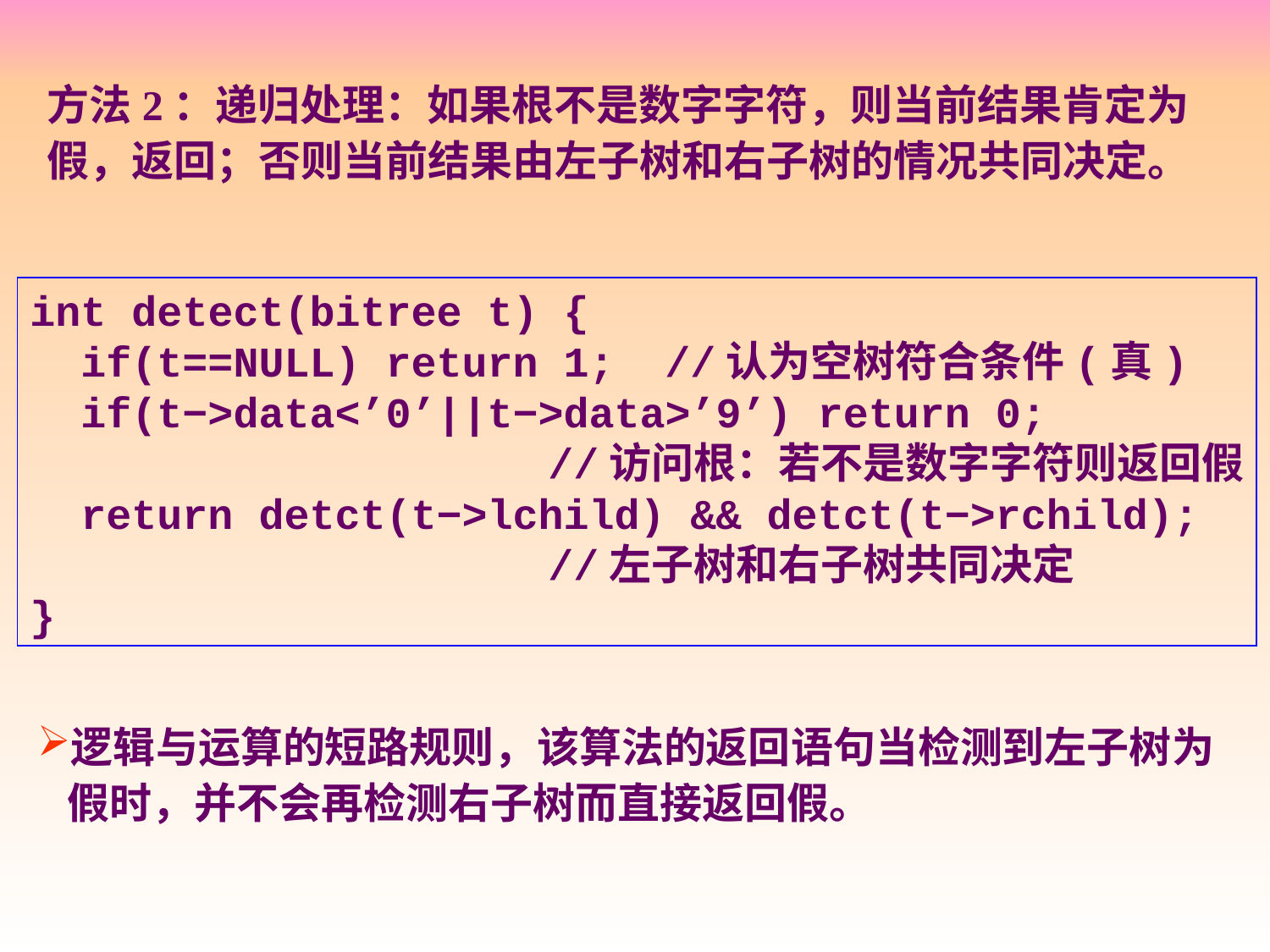

方法2：递归处理：如果根不是数字字符，则当前结果肯定为假，返回；否则当前结果由左子树和右子树的情况共同决定。
int detect(bitree t) {
  if(t==NULL) return 1;	//认为空树符合条件(真)
  if(t−>data<’0’||t−>data>’9’) return 0;
　　　　　　　　　　　　//访问根：若不是数字字符则返回假
  return detct(t−>lchild) && detct(t−>rchild);
　　　　　　　　　　　　//左子树和右子树共同决定
}
逻辑与运算的短路规则，该算法的返回语句当检测到左子树为假时，并不会再检测右子树而直接返回假。